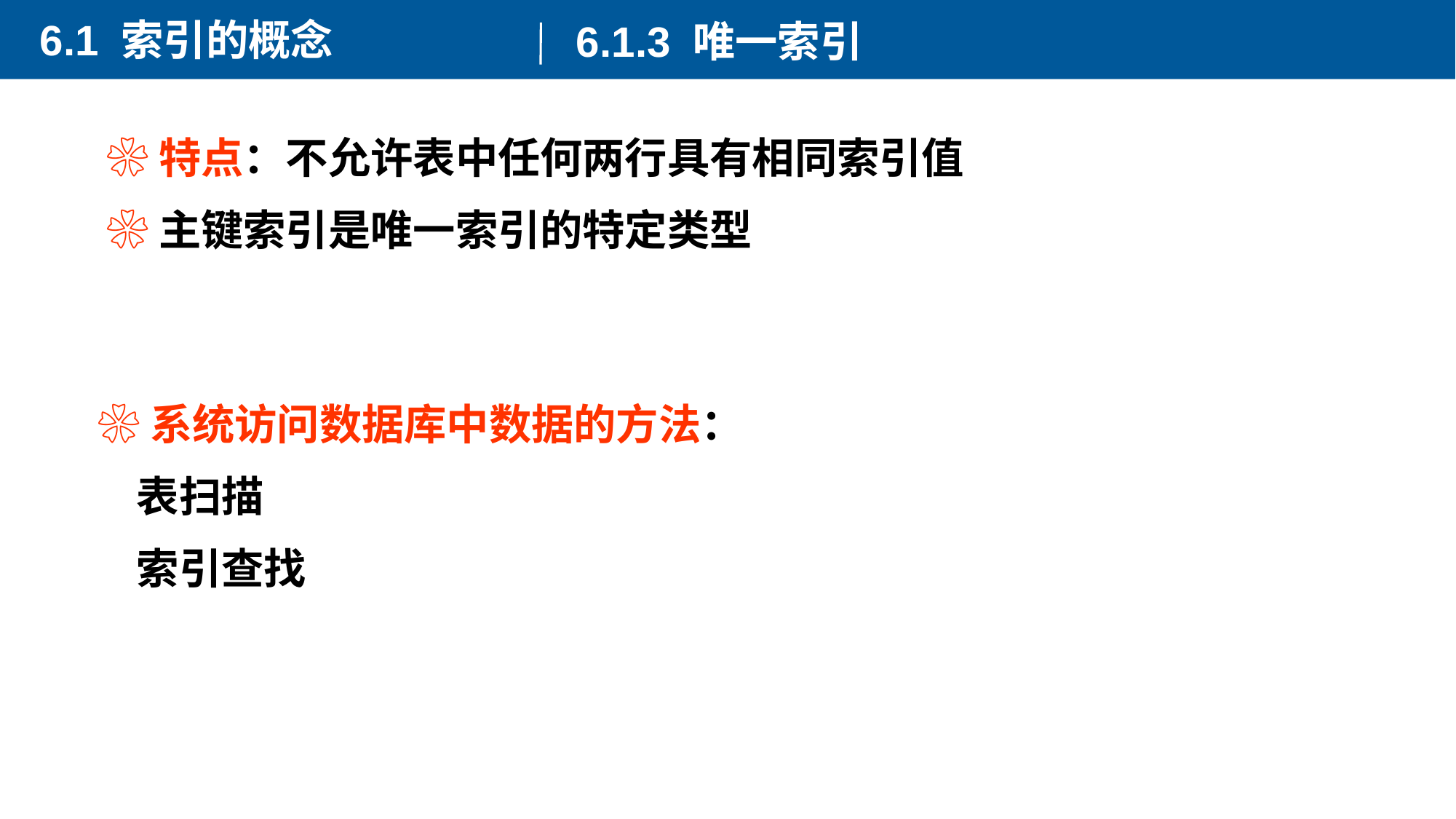

6.1 索引的概念
6.1.3 唯一索引
❀特点：不允许表中任何两行具有相同索引值
❀主键索引是唯一索引的特定类型

❀系统访问数据库中数据的方法：
   表扫描
   索引查找